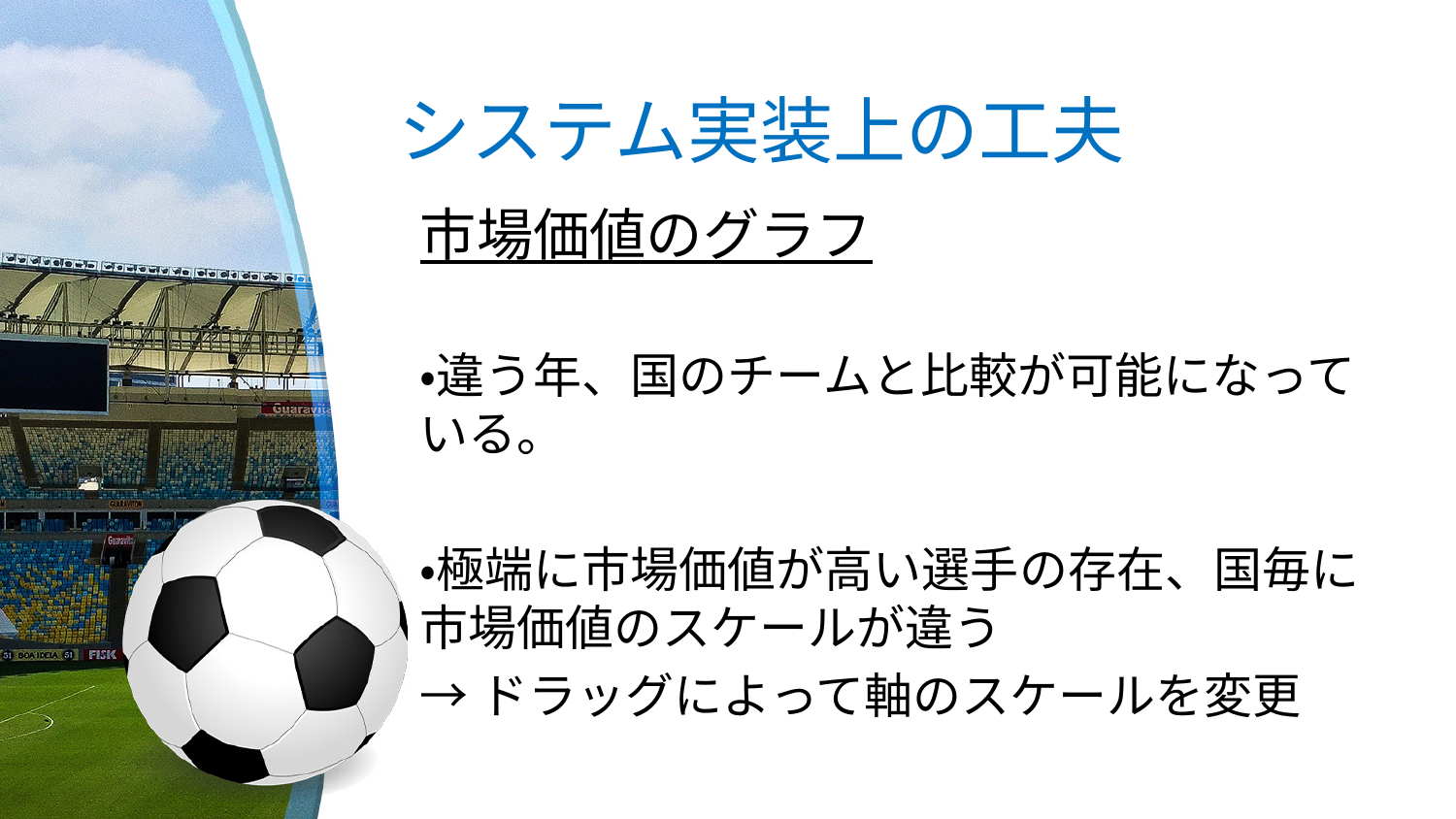

# システム実装上の工夫
市場価値のグラフ

・違う年、国のチームと比較が可能になっている。

・極端に市場価値が高い選手の存在、国毎に市場価値のスケールが違う
→ドラッグによって軸のスケールを変更